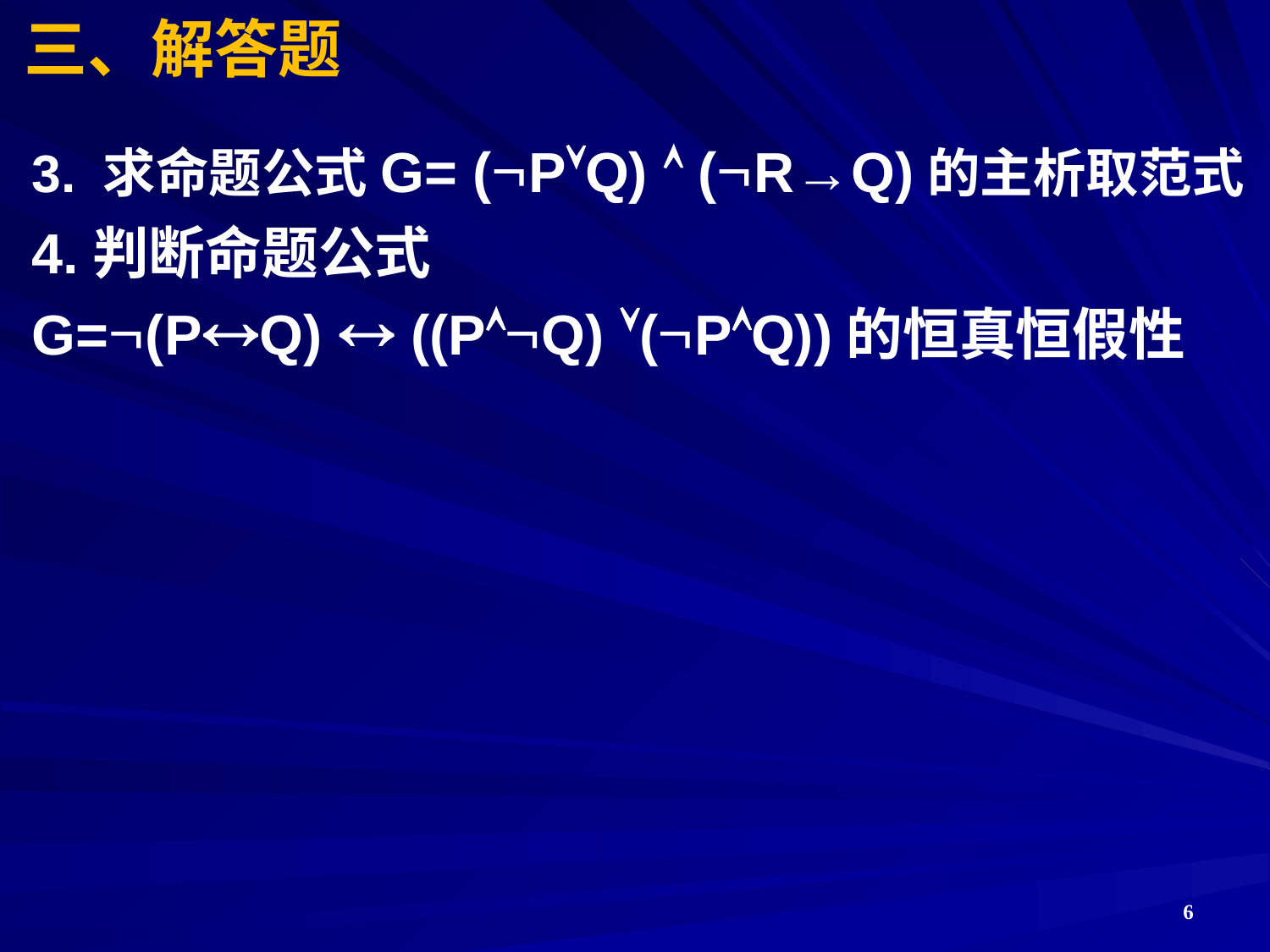

# 三、解答题
3. 求命题公式G= (¬P∨Q) ∧ (¬R→Q)的主析取范式
4.判断命题公式
G=¬(P↔Q) ↔ ((P∧¬Q) ∨(¬P∧Q))的恒真恒假性

6